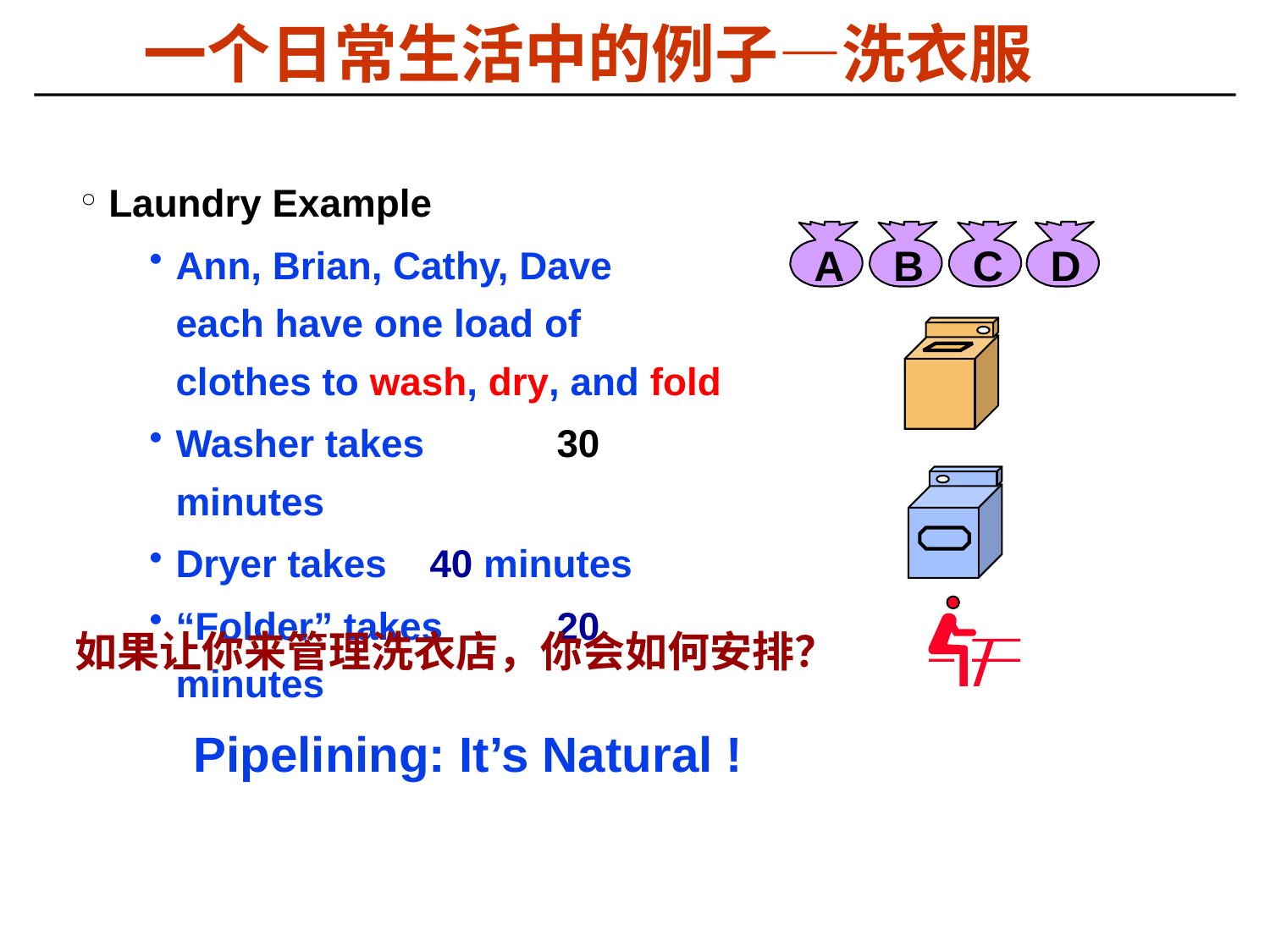

# 一个日常生活中的例子—洗衣服
Laundry Example
Ann, Brian, Cathy, Dave
each have one load of clothes to wash, dry, and fold
Washer takes 	30 minutes
Dryer takes 	40 minutes
“Folder” takes 	20 minutes

A

B

C

D

如果让你来管理洗衣店，你会如何安排？
Pipelining: It’s Natural !